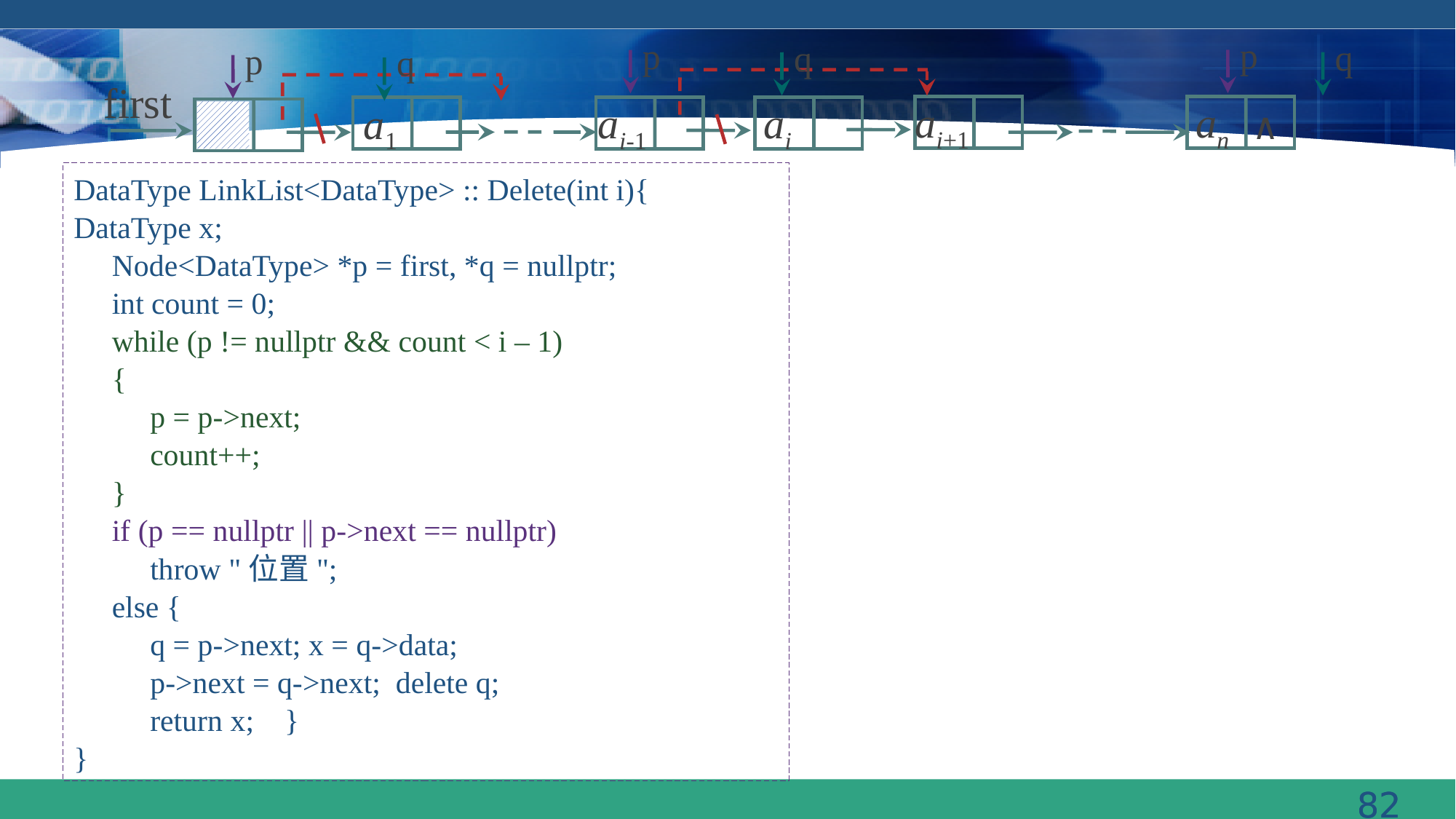

p

p

q

q

p

q

first
ai+1

an

ai-1

ai

a1

∧

DataType LinkList<DataType> :: Delete(int i){
DataType x;
     Node<DataType> *p = first, *q = nullptr;
     int count = 0;
     while (p != nullptr && count < i – 1)
     {
          p = p->next;
          count++;
     }
     if (p == nullptr || p->next == nullptr)
          throw "位置";
     else {
          q = p->next; x = q->data;
          p->next = q->next;  delete q;
          return x;    }
}